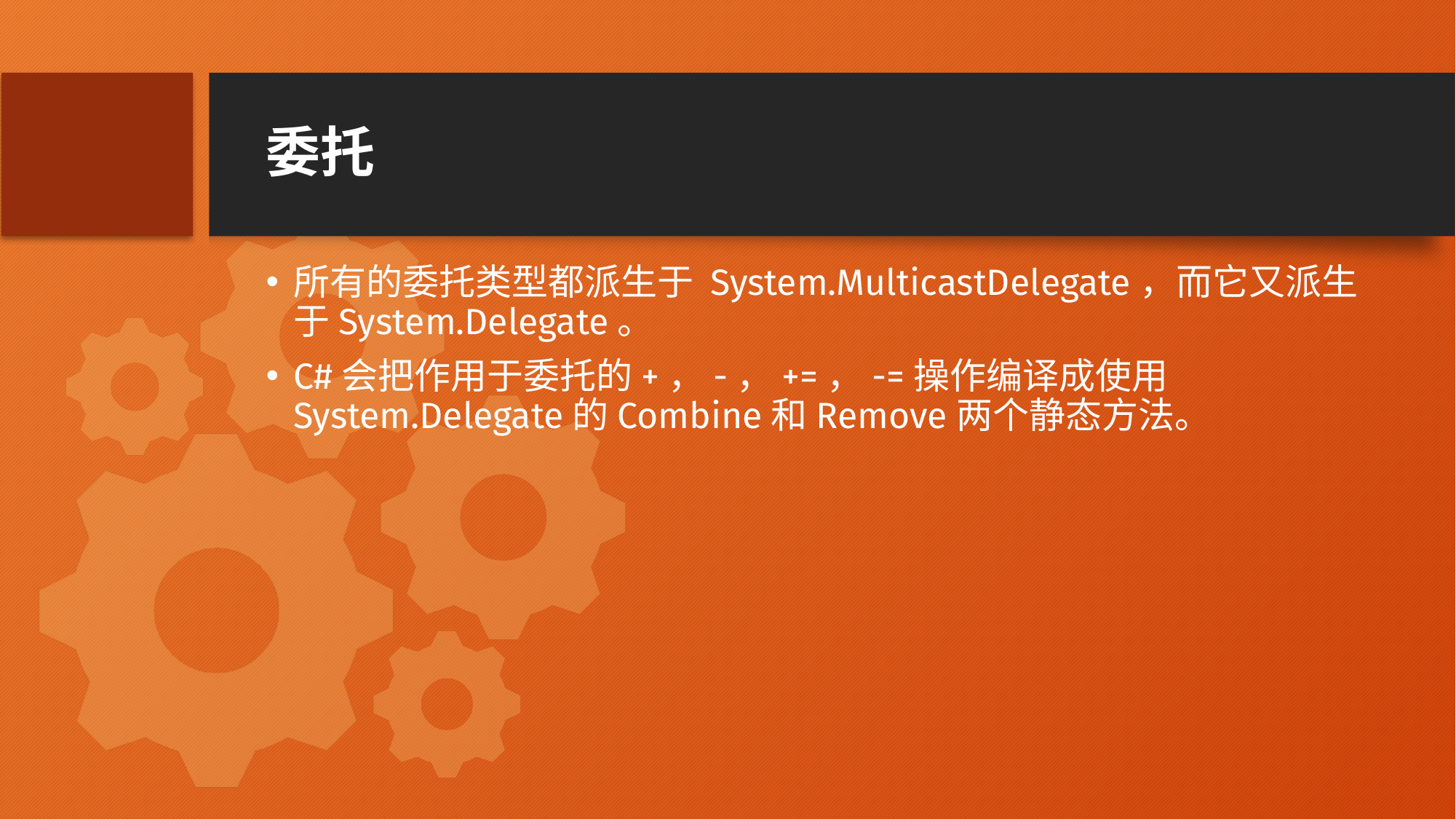

# 委托
所有的委托类型都派生于 System.MulticastDelegate，而它又派生于System.Delegate。
C#会把作用于委托的+，-，+=，-=操作编译成使用System.Delegate的Combine和Remove两个静态方法。